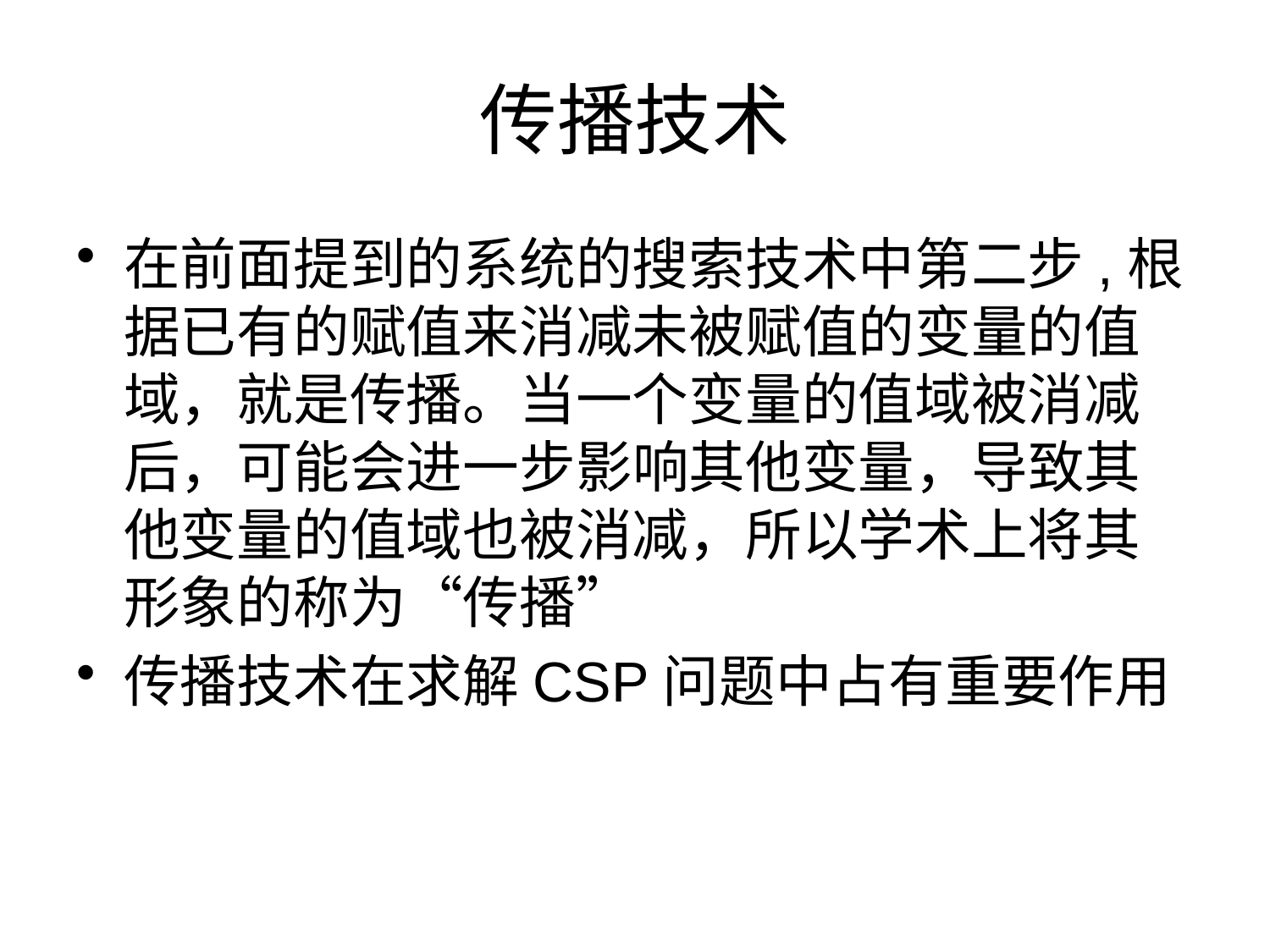

# 传播技术
在前面提到的系统的搜索技术中第二步,根据已有的赋值来消减未被赋值的变量的值域，就是传播。当一个变量的值域被消减后，可能会进一步影响其他变量，导致其他变量的值域也被消减，所以学术上将其形象的称为“传播”
传播技术在求解CSP问题中占有重要作用